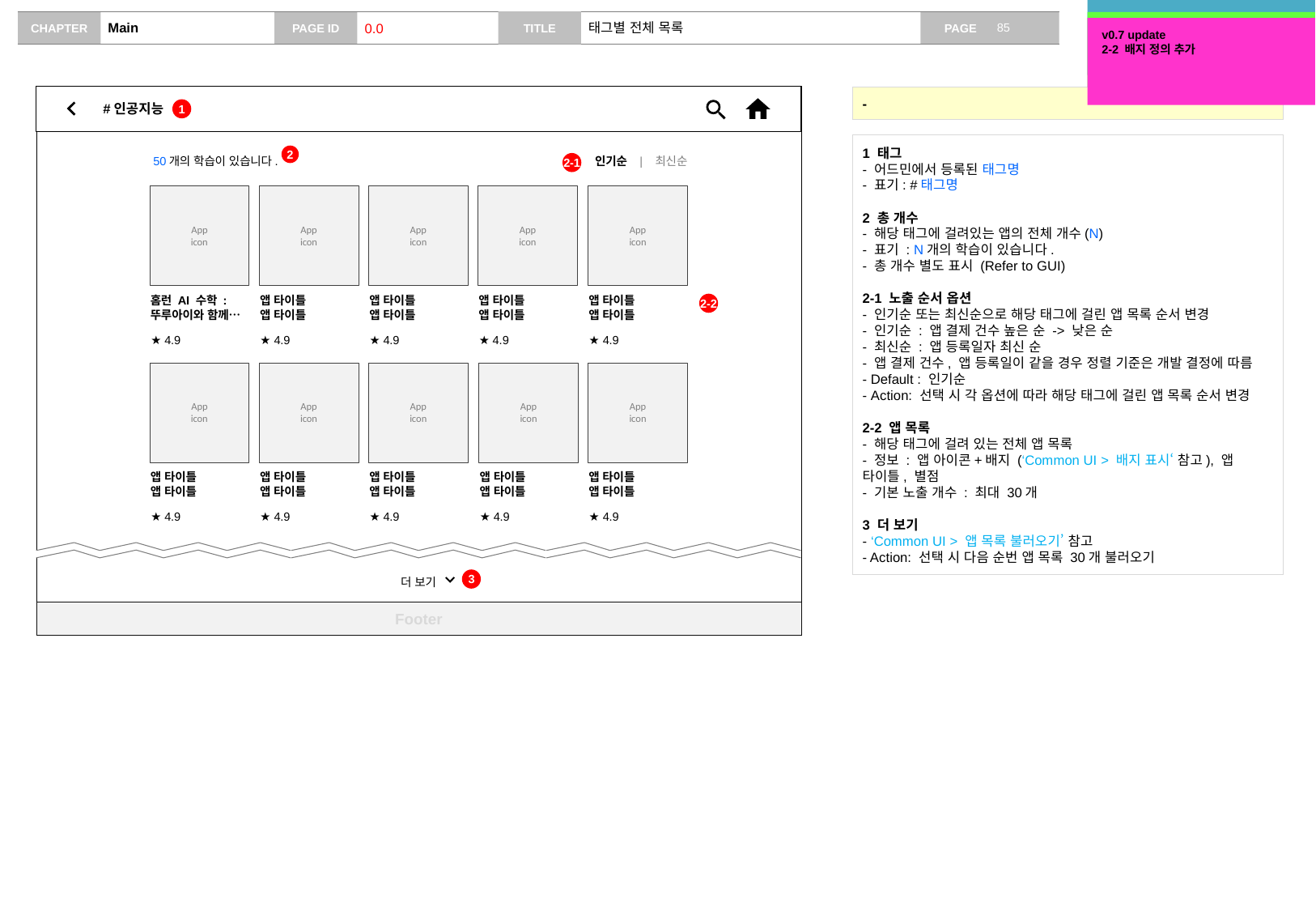

v0.3 update
기본 노출 목록 개수 정의 및 더보기 추가
v0.5 update
총 개수 표기 수정
# Main
0.0
태그별 전체 목록
v0.7 update
2-2 배지 정의 추가

#인공지능
-

1

1 태그
- 어드민에서 등록된 태그명
- 표기: #태그명

2 총 개수
- 해당 태그에 걸려있는 앱의 전체 개수(N)
- 표기 : N개의 학습이 있습니다.
- 총 개수 별도 표시 (Refer to GUI)
2-1 노출 순서 옵션
- 인기순 또는 최신순으로 해당 태그에 걸린 앱 목록 순서 변경
- 인기순 : 앱 결제 건수 높은 순 -> 낮은 순
- 최신순 : 앱 등록일자 최신 순
- 앱 결제 건수, 앱 등록일이 같을 경우 정렬 기준은 개발 결정에 따름
- Default : 인기순
- Action: 선택 시 각 옵션에 따라 해당 태그에 걸린 앱 목록 순서 변경
2-2 앱 목록
- 해당 태그에 걸려 있는 전체 앱 목록
- 정보 : 앱 아이콘+배지 (‘Common UI > 배지 표시‘ 참고), 앱 타이틀, 별점
- 기본 노출 개수 : 최대 30개

3 더 보기
- ‘Common UI > 앱 목록 불러오기’ 참고
- Action: 선택 시 다음 순번 앱 목록 30개 불러오기
2
2-1
50개의 학습이 있습니다.
인기순   |   최신순
App
icon
홈런 AI 수학 :
뚜루아이와 함께…
★ 4.9
App
icon
앱 타이틀
앱 타이틀
★ 4.9
App
icon
앱 타이틀
앱 타이틀
★ 4.9
App
icon
앱 타이틀
앱 타이틀
★ 4.9
App
icon
앱 타이틀
앱 타이틀
★ 4.9
2-2
App
icon
앱 타이틀
앱 타이틀
★ 4.9
App
icon
앱 타이틀
앱 타이틀

★ 4.9
App
icon
앱 타이틀
앱 타이틀
App
icon
앱 타이틀
앱 타이틀
★ 4.9
App
icon
앱 타이틀
앱 타이틀
★ 4.9
★ 4.9

더 보기

3
Footer